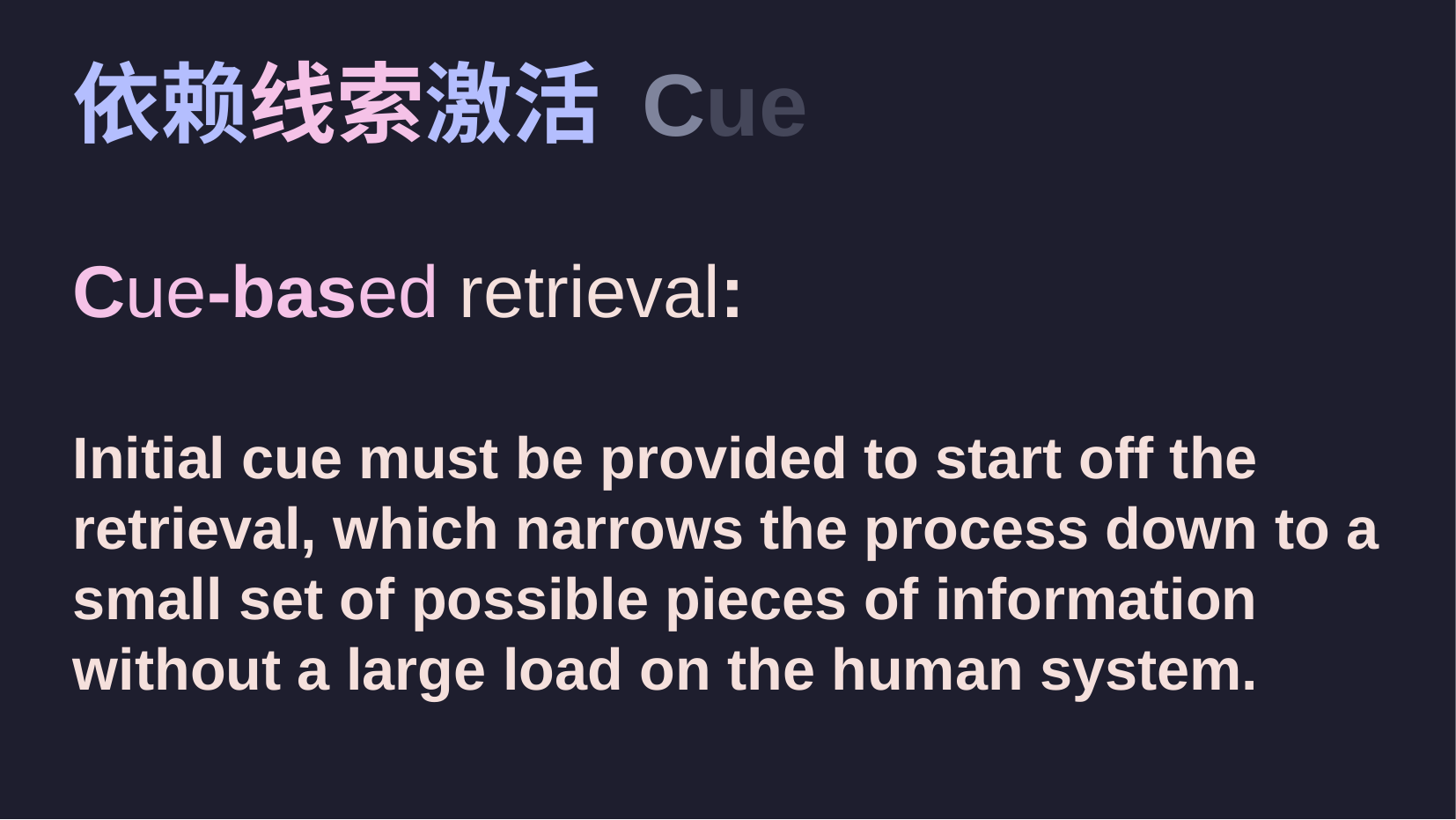

# 依赖线索激活 Cue

Cue-based retrieval:

Initial cue must be provided to start off the retrieval, which narrows the process down to a small set of possible pieces of information without a large load on the human system.